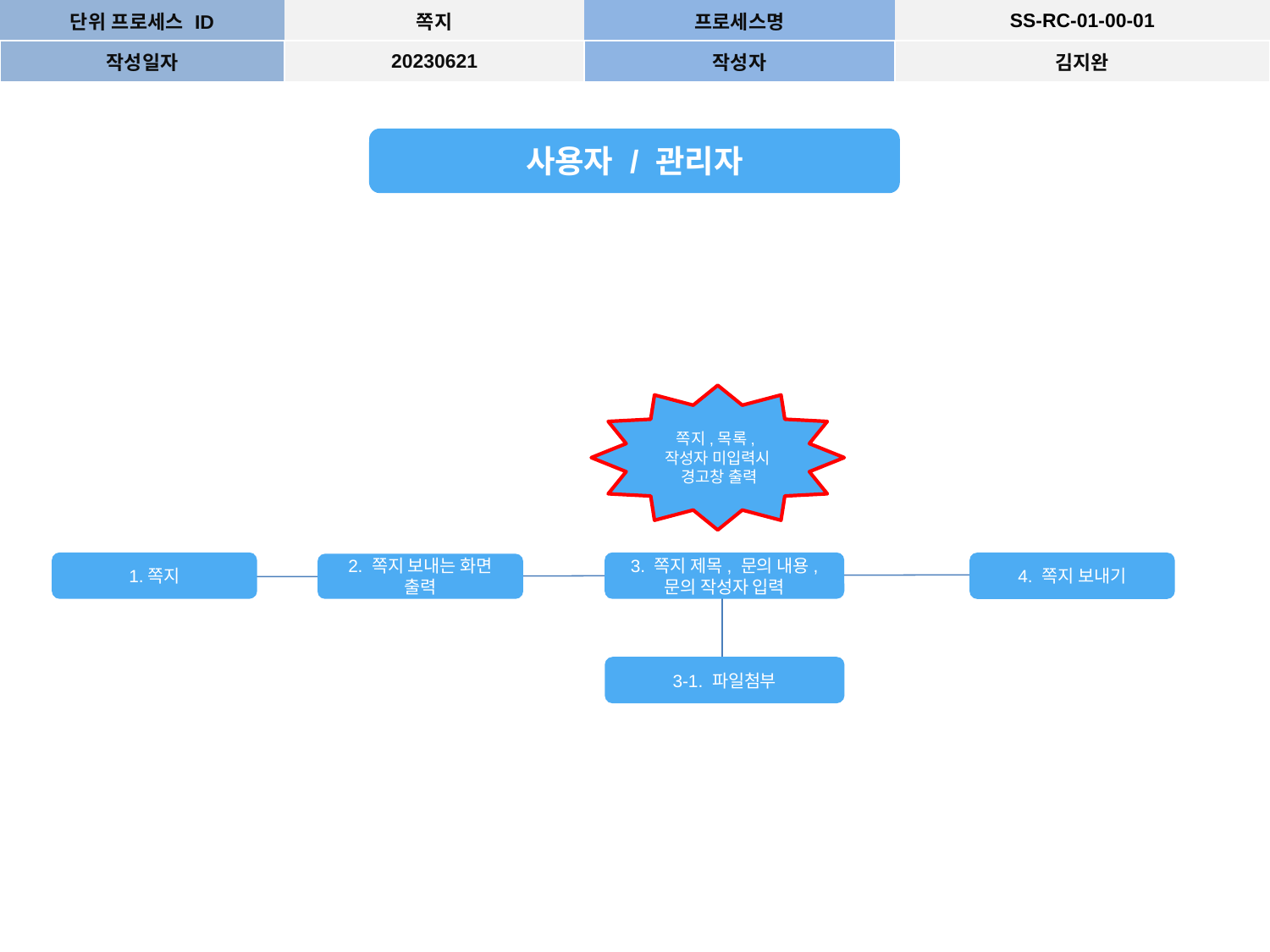

| 단위 프로세스 ID | 쪽지 | 프로세스명 | SS-RC-01-00-01 |
| --- | --- | --- | --- |
| 작성일자 | 20230621 | 작성자 | 김지완 |
사용자 / 관리자
쪽지,목록,작성자 미입력시 경고창 출력
1.쪽지
3. 쪽지 제목, 문의 내용, 문의 작성자 입력
4. 쪽지 보내기
2. 쪽지 보내는 화면 출력
3-1. 파일첨부